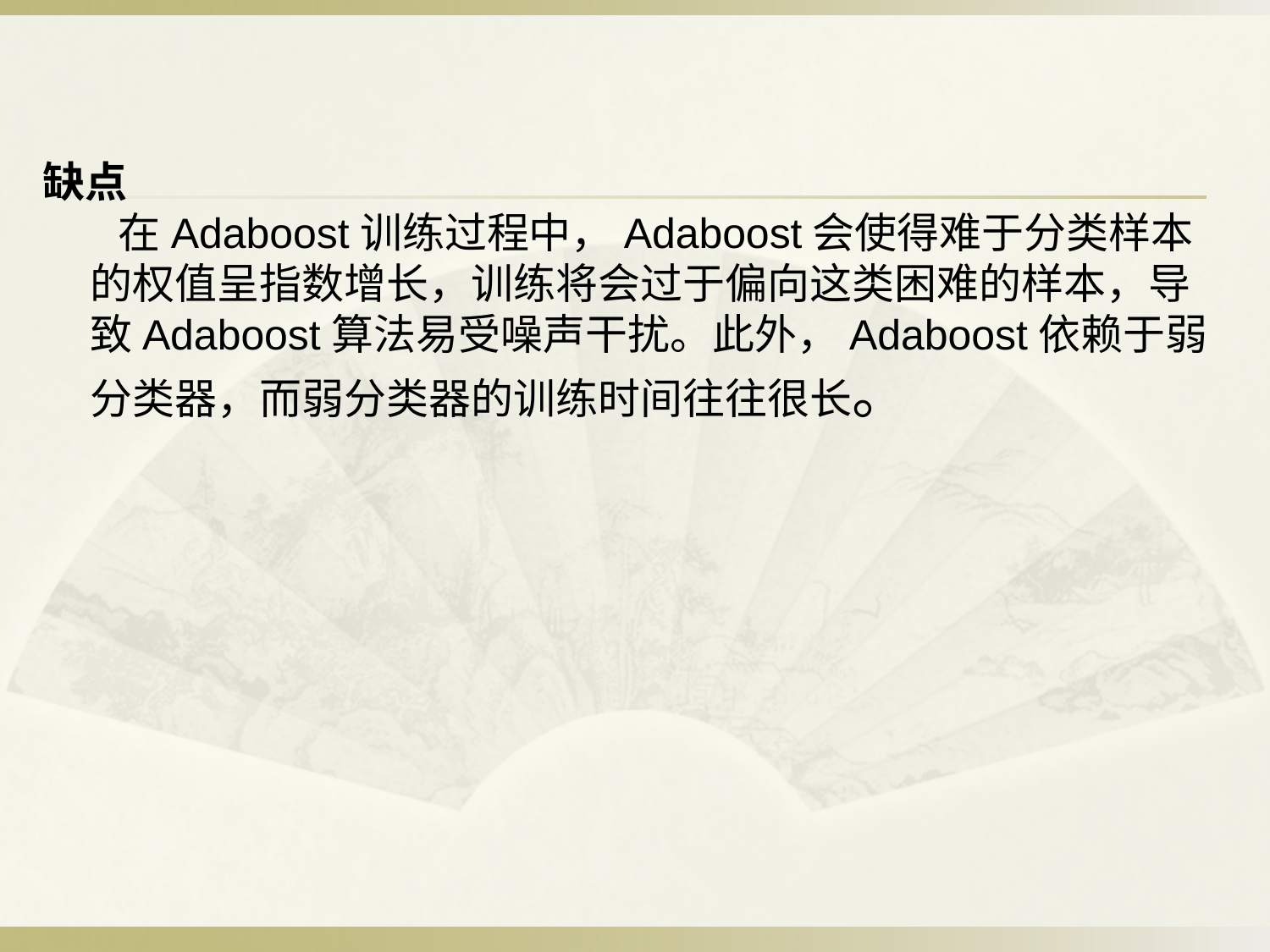

缺点 
   在Adaboost训练过程中，Adaboost会使得难于分类样本的权值呈指数增长，训练将会过于偏向这类困难的样本，导致Adaboost算法易受噪声干扰。此外，Adaboost依赖于弱分类器，而弱分类器的训练时间往往很长。